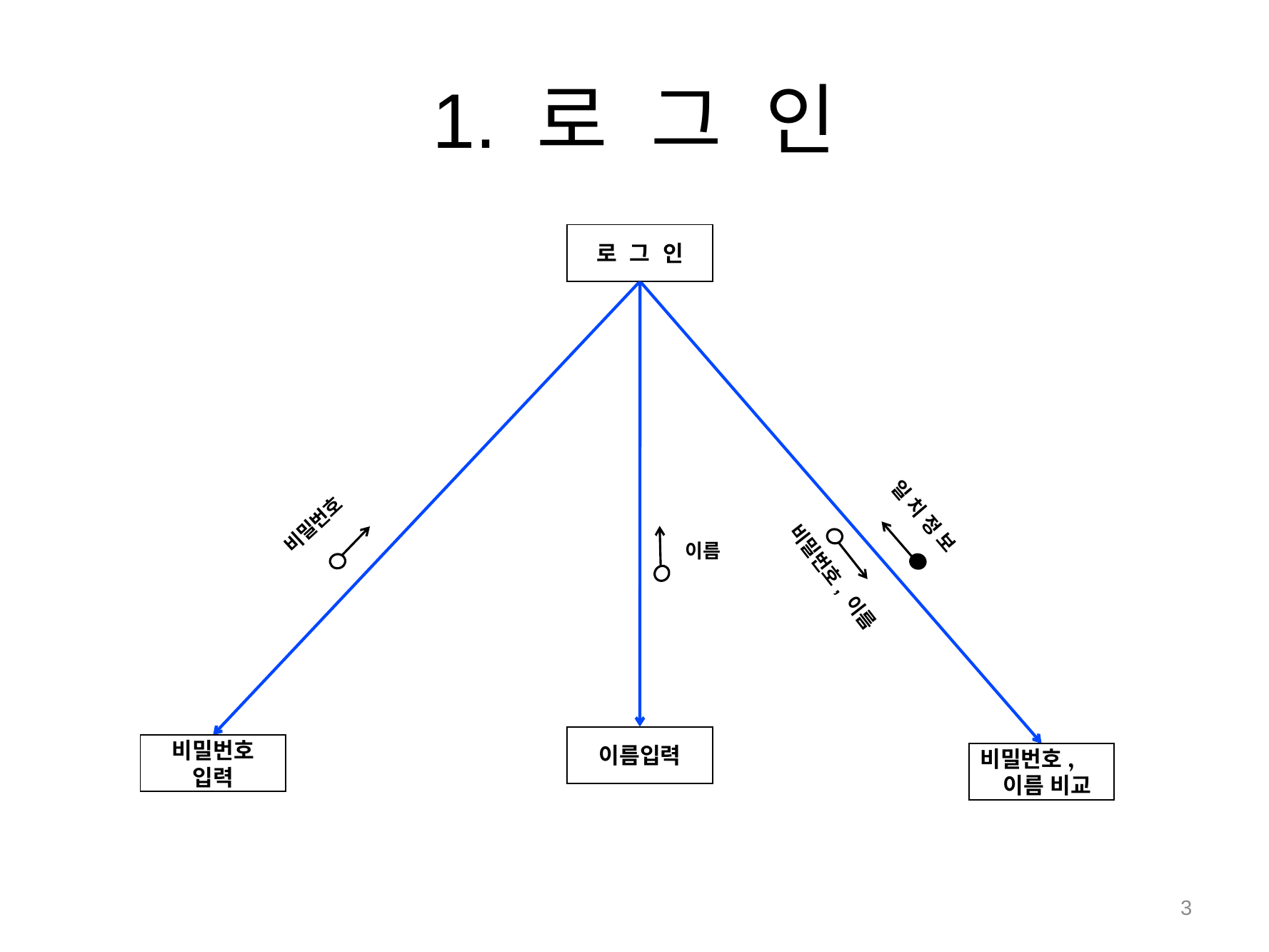

# 1. 로  그  인
로  그  인
비밀번호
일 치 정 보

이름

비밀번호, 이름
이름입력
비밀번호
입력
비밀번호,       이름 비교
3